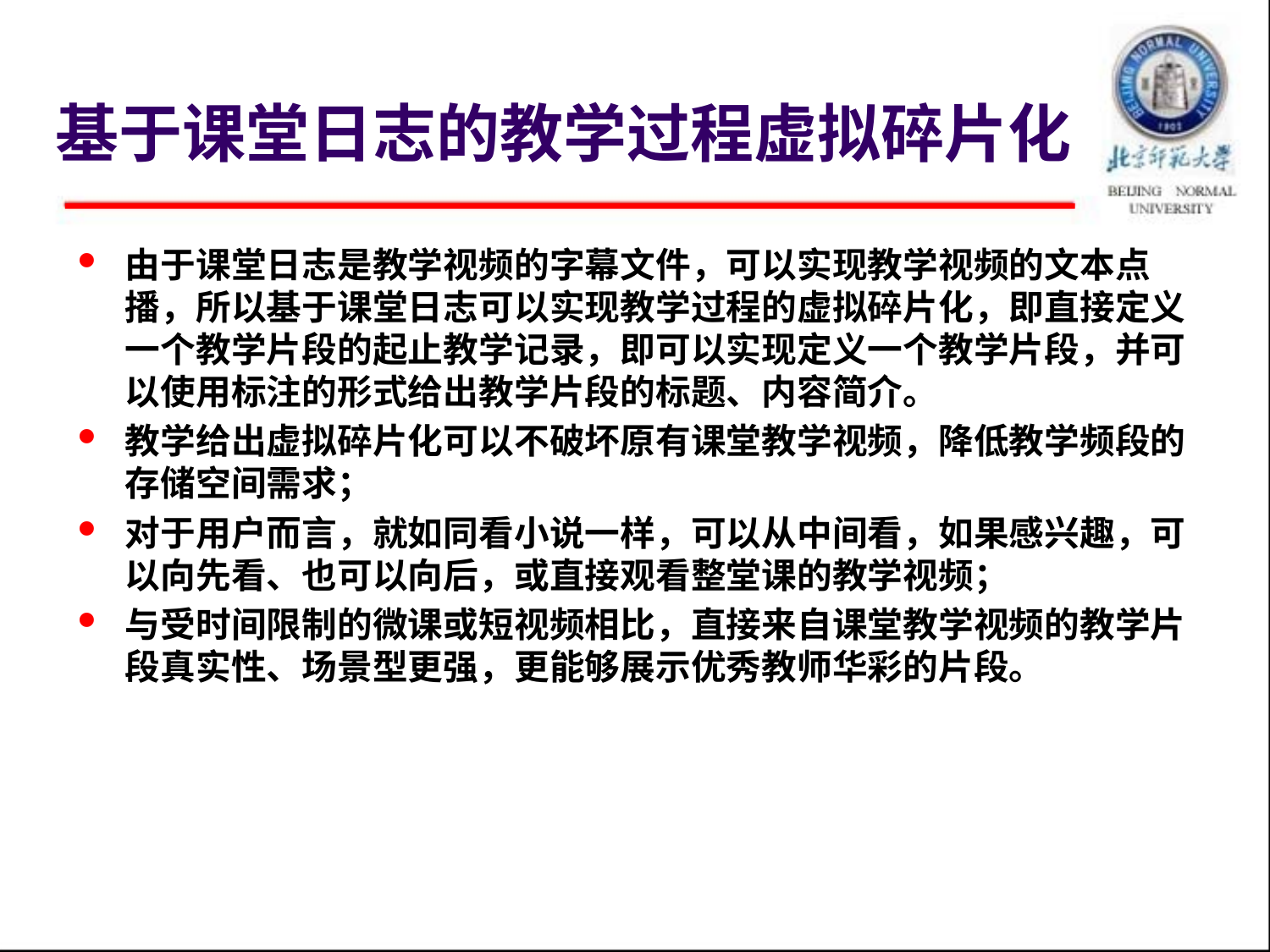

# 基于课堂日志的教学过程虚拟碎片化
由于课堂日志是教学视频的字幕文件，可以实现教学视频的文本点播，所以基于课堂日志可以实现教学过程的虚拟碎片化，即直接定义一个教学片段的起止教学记录，即可以实现定义一个教学片段，并可以使用标注的形式给出教学片段的标题、内容简介。
教学给出虚拟碎片化可以不破坏原有课堂教学视频，降低教学频段的存储空间需求；
对于用户而言，就如同看小说一样，可以从中间看，如果感兴趣，可以向先看、也可以向后，或直接观看整堂课的教学视频；
与受时间限制的微课或短视频相比，直接来自课堂教学视频的教学片段真实性、场景型更强，更能够展示优秀教师华彩的片段。